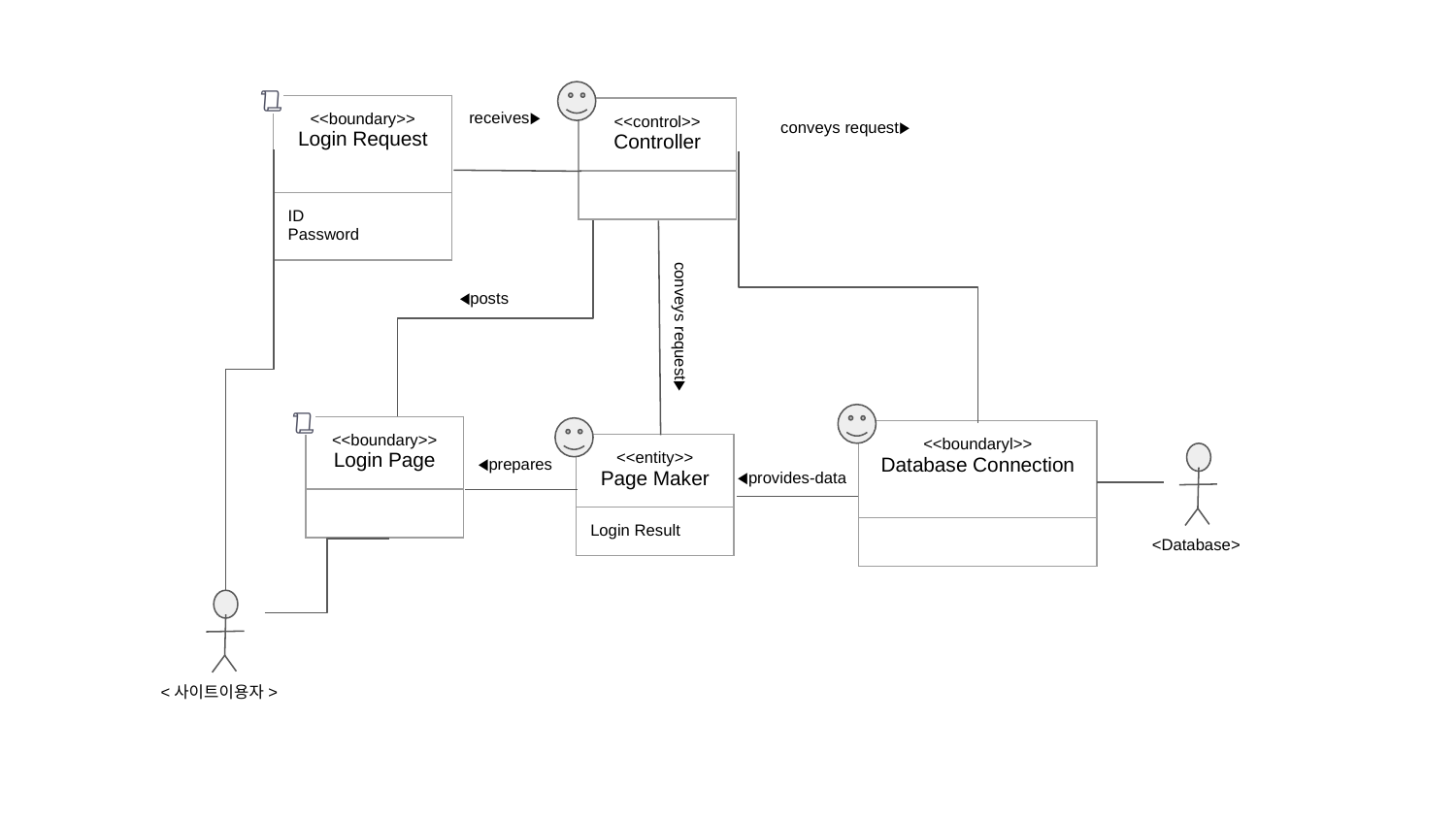

📜

| <<boundary>> Login Request |
| --- |
| ID Password |
| <<control>> Controller |
| --- |
|  |
receives▶
conveys request▶
◀posts
conveys request▶
📜

| <<boundary>> Login Page |
| --- |
|  |

| <<boundaryl>> Database Connection |
| --- |
|  |
| <<entity>> Page Maker |
| --- |
| Login Result |

◀prepares
◀provides-data
<Database>

<사이트이용자>